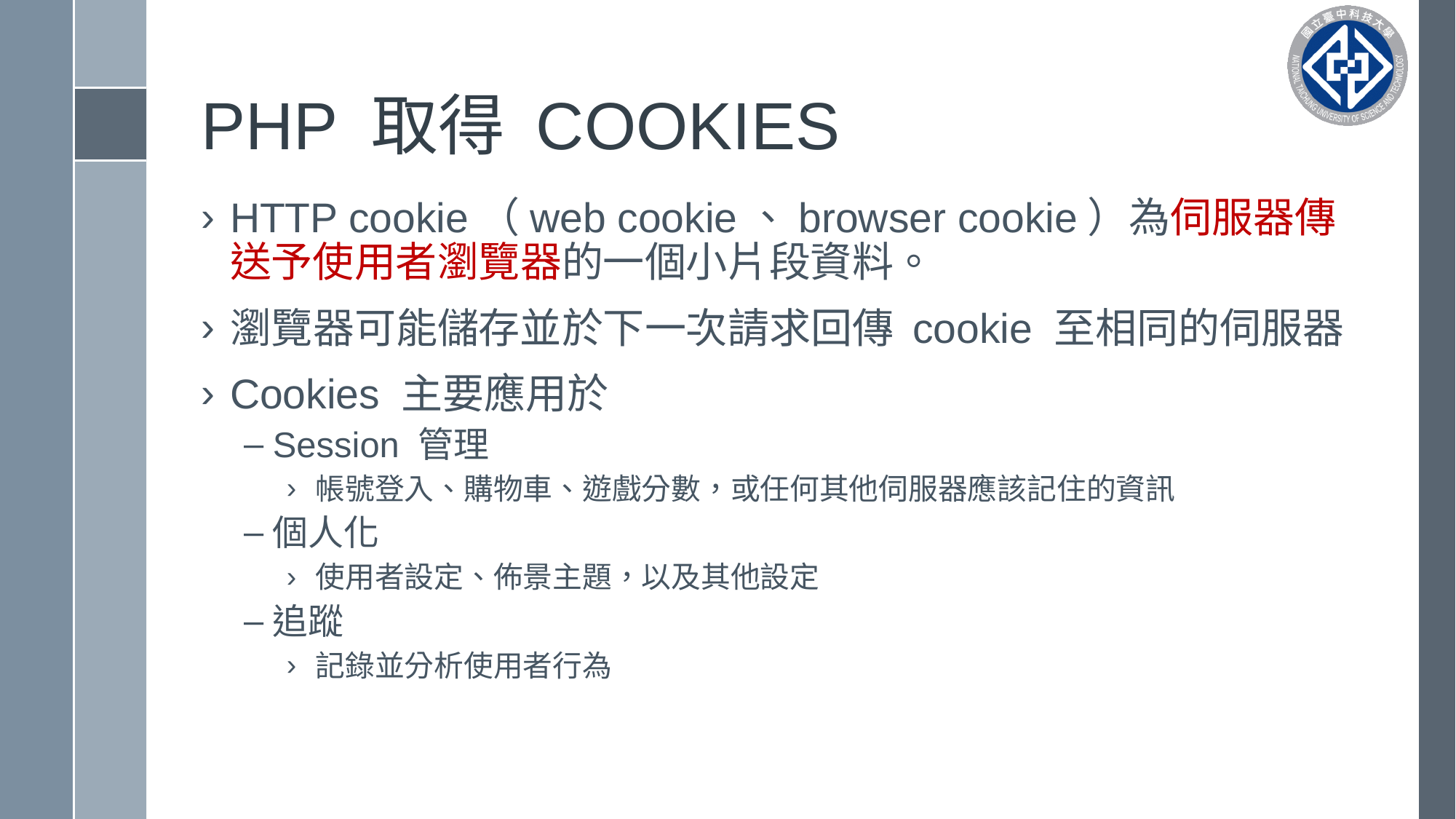

# PHP 取得 COOKIES
HTTP cookie（web cookie、browser cookie）為伺服器傳送予使用者瀏覽器的一個小片段資料。
瀏覽器可能儲存並於下一次請求回傳 cookie 至相同的伺服器
Cookies 主要應用於
Session 管理
帳號登入、購物車、遊戲分數，或任何其他伺服器應該記住的資訊
個人化
使用者設定、佈景主題，以及其他設定
追蹤
記錄並分析使用者行為